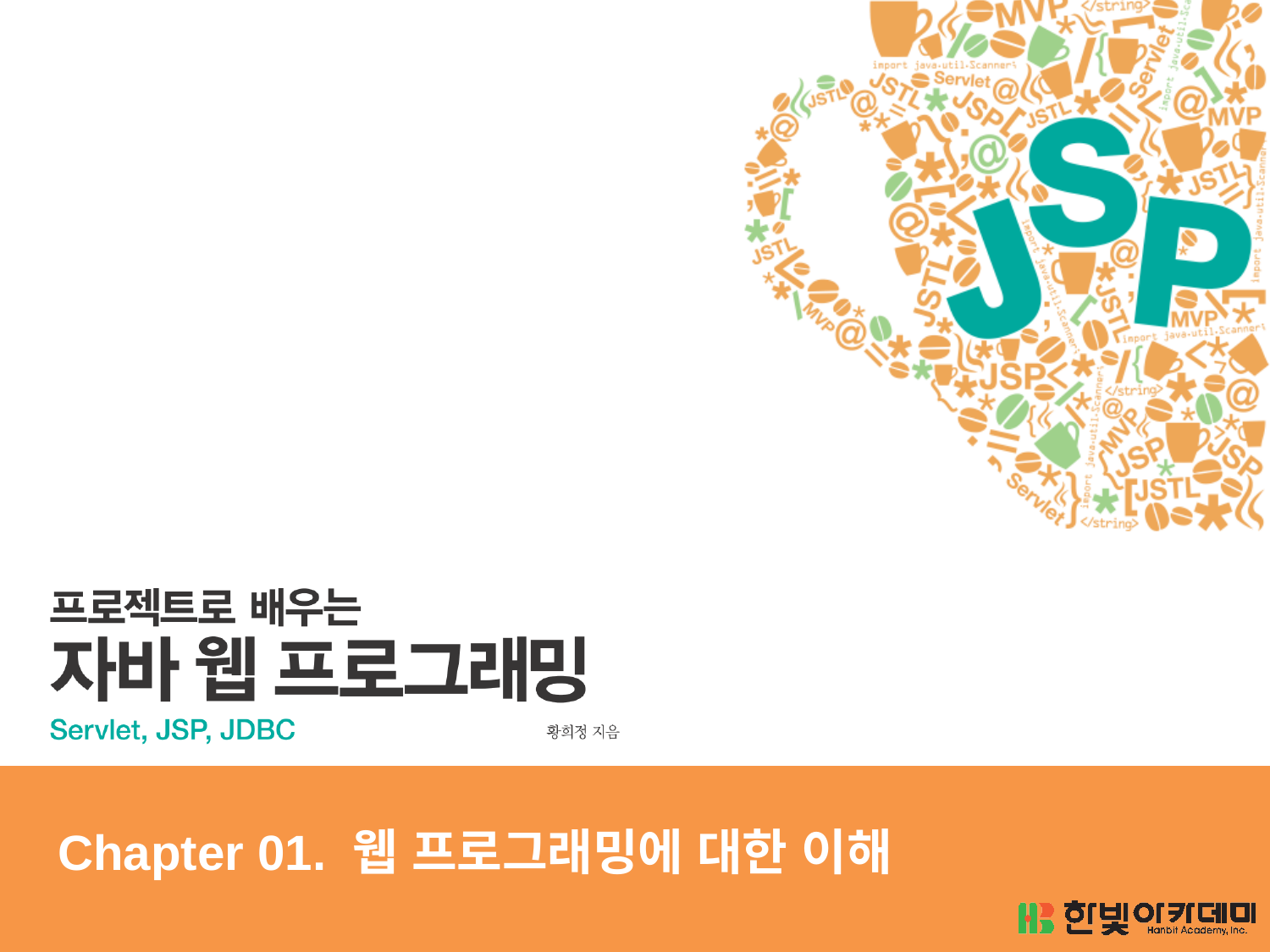

# Chapter 01. 웹 프로그래밍에 대한 이해